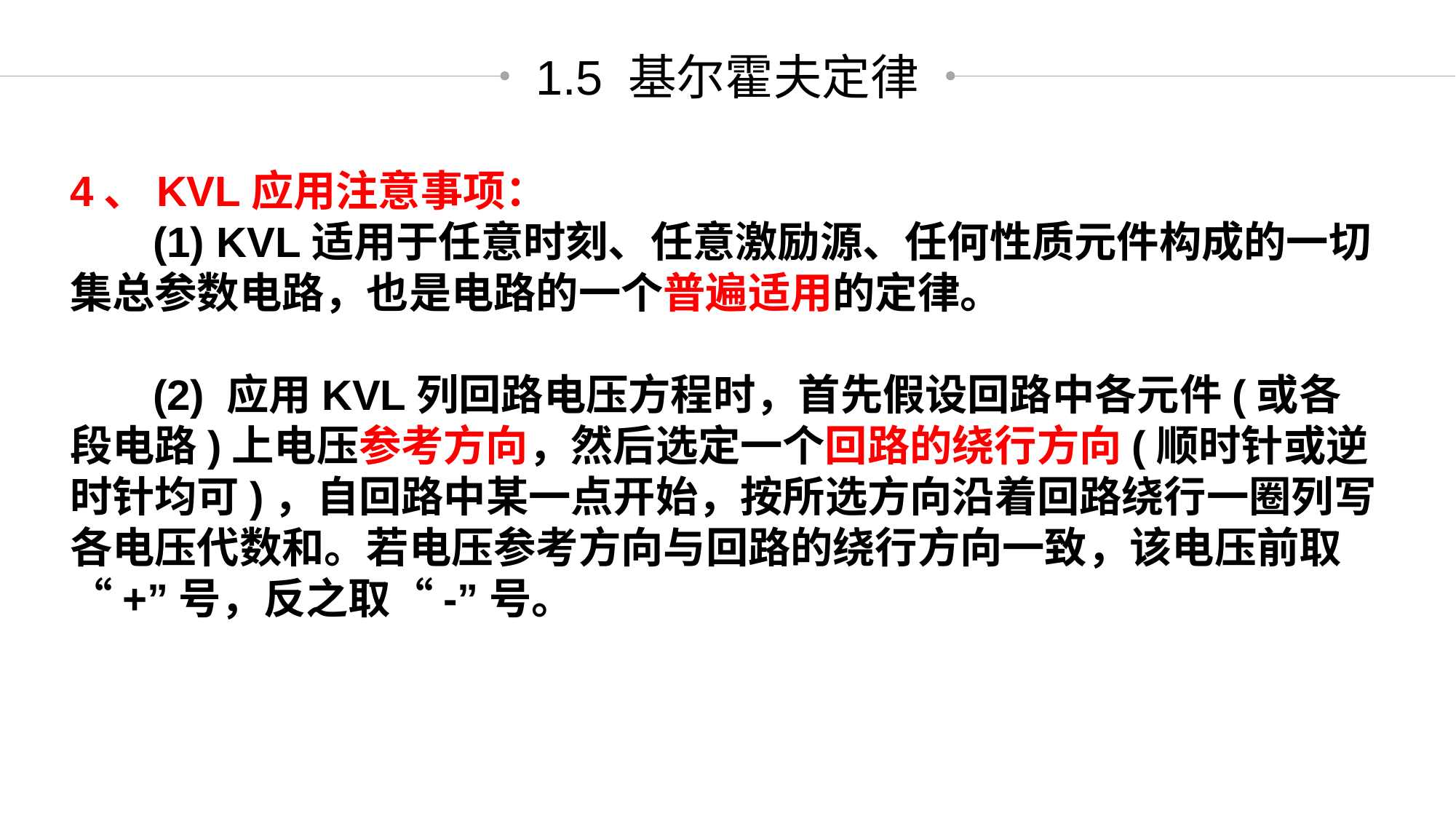

1.5 基尔霍夫定律
4、KVL应用注意事项：
       (1) KVL适用于任意时刻、任意激励源、任何性质元件构成的一切集总参数电路，也是电路的一个普遍适用的定律。

       (2) 应用KVL列回路电压方程时，首先假设回路中各元件(或各段电路)上电压参考方向，然后选定一个回路的绕行方向(顺时针或逆时针均可)，自回路中某一点开始，按所选方向沿着回路绕行一圈列写各电压代数和。若电压参考方向与回路的绕行方向一致，该电压前取“+”号，反之取“-”号。